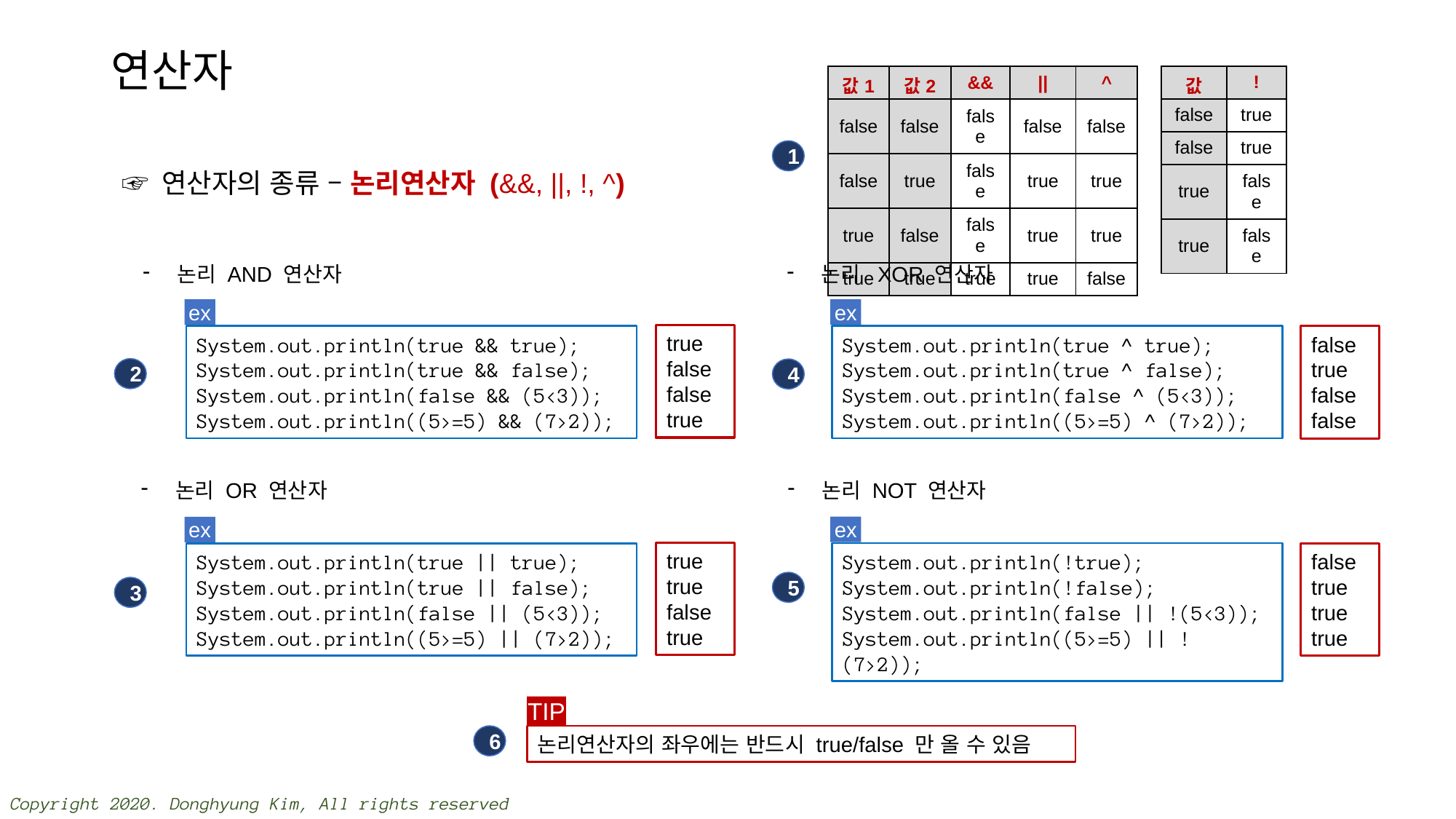

# 연산자
| 값 | ! |
| --- | --- |
| false | true |
| false | true |
| true | false |
| true | false |
| 값1 | 값2 | && | || | ^ |
| --- | --- | --- | --- | --- |
| false | false | false | false | false |
| false | true | false | true | true |
| true | false | false | true | true |
| true | true | true | true | false |
1
☞ 연산자의 종류 – 논리연산자 (&&, ||, !, ^)
논리 AND 연산자
논리  XOR 연산자
ex
System.out.println(true && true);
System.out.println(true && false);
System.out.println(false && (5<3));
System.out.println((5>=5) && (7>2));
ex
System.out.println(true ^ true);
System.out.println(true ^ false);
System.out.println(false ^ (5<3));
System.out.println((5>=5) ^ (7>2));
true
false
false
true
false
true
false
false
2
4
논리 OR 연산자
논리 NOT 연산자
ex
System.out.println(!true);
System.out.println(!false);
System.out.println(false || !(5<3));
System.out.println((5>=5) || !(7>2));
ex
System.out.println(true || true);
System.out.println(true || false);
System.out.println(false || (5<3));
System.out.println((5>=5) || (7>2));
true
true
false
true
false
true
true
true
5
3
TIP
논리연산자의 좌우에는 반드시 true/false 만 올 수 있음
6